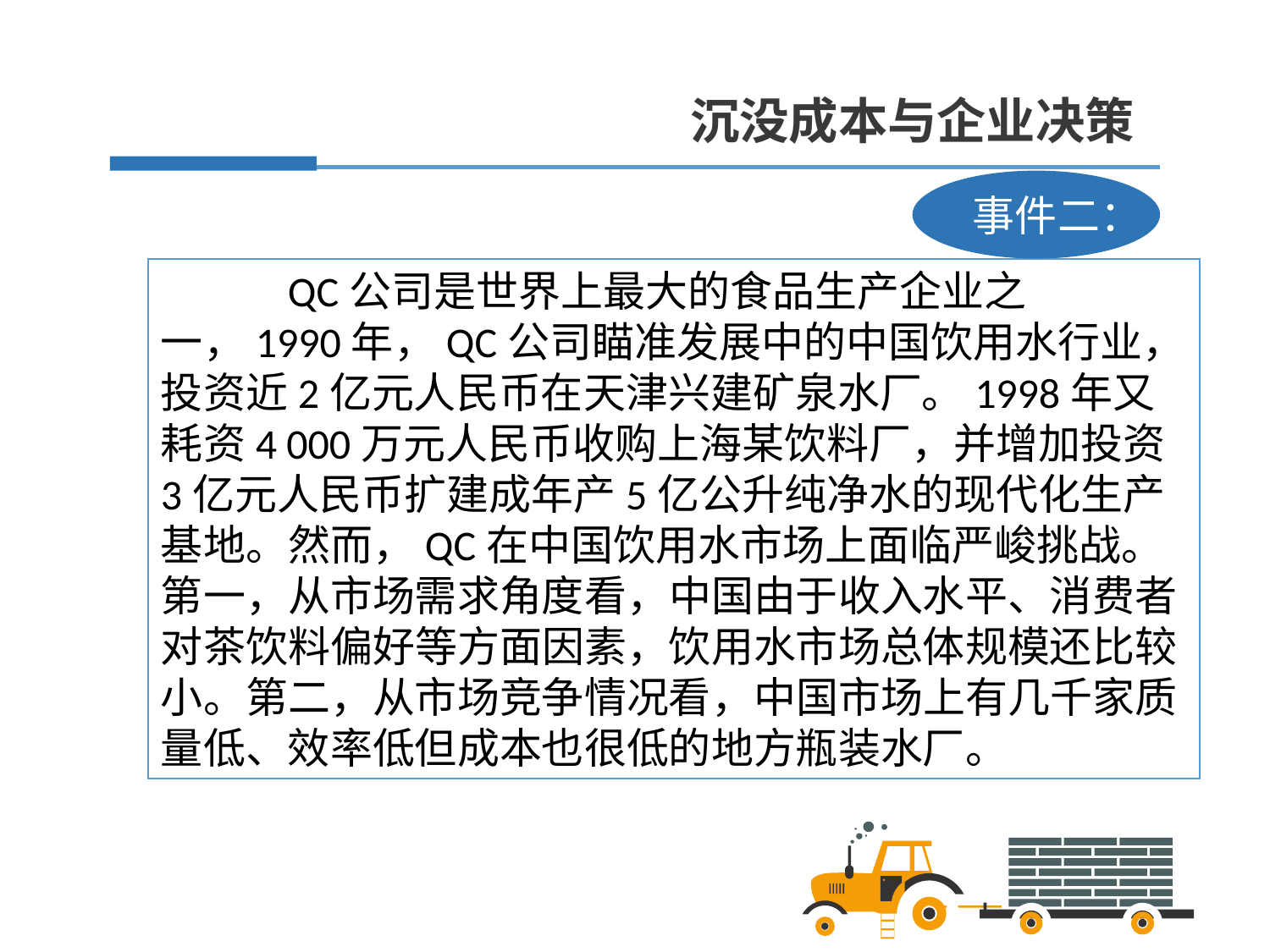

沉没成本与企业决策

事件二：
	QC公司是世界上最大的食品生产企业之一，1990年，QC公司瞄准发展中的中国饮用水行业，投资近2亿元人民币在天津兴建矿泉水厂。1998年又耗资4 000万元人民币收购上海某饮料厂，并增加投资3亿元人民币扩建成年产5亿公升纯净水的现代化生产基地。然而，QC在中国饮用水市场上面临严峻挑战。第一，从市场需求角度看，中国由于收入水平、消费者对茶饮料偏好等方面因素，饮用水市场总体规模还比较小。第二，从市场竞争情况看，中国市场上有几千家质量低、效率低但成本也很低的地方瓶装水厂。